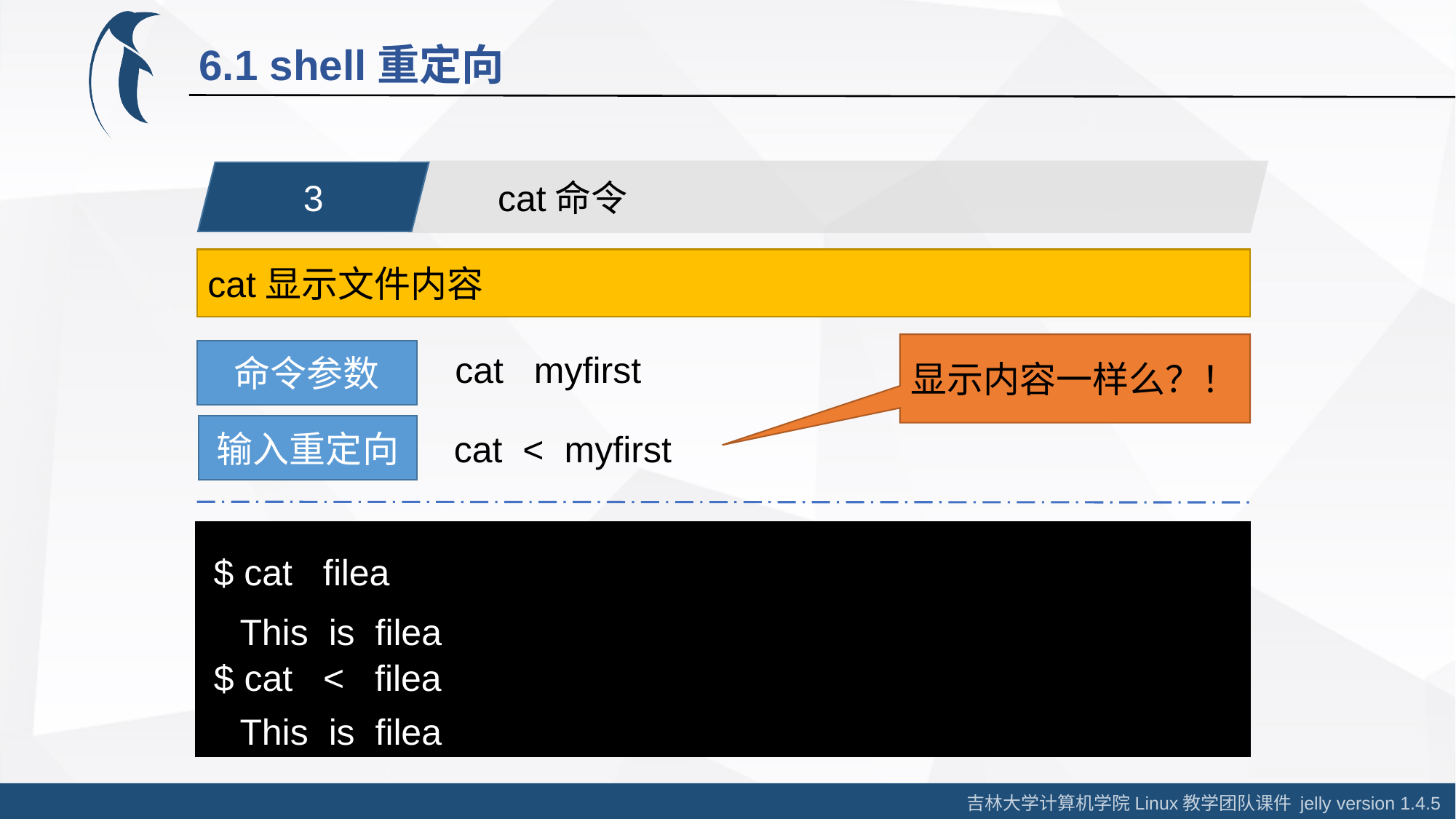

6.1 shell重定向
cat命令
3
cat显示文件内容
显示内容一样么？！
命令参数
cat   myfirst
输入重定向
cat  <  myfirst
$ cat   filea

This  is  filea
$ cat   <   filea
This  is  filea